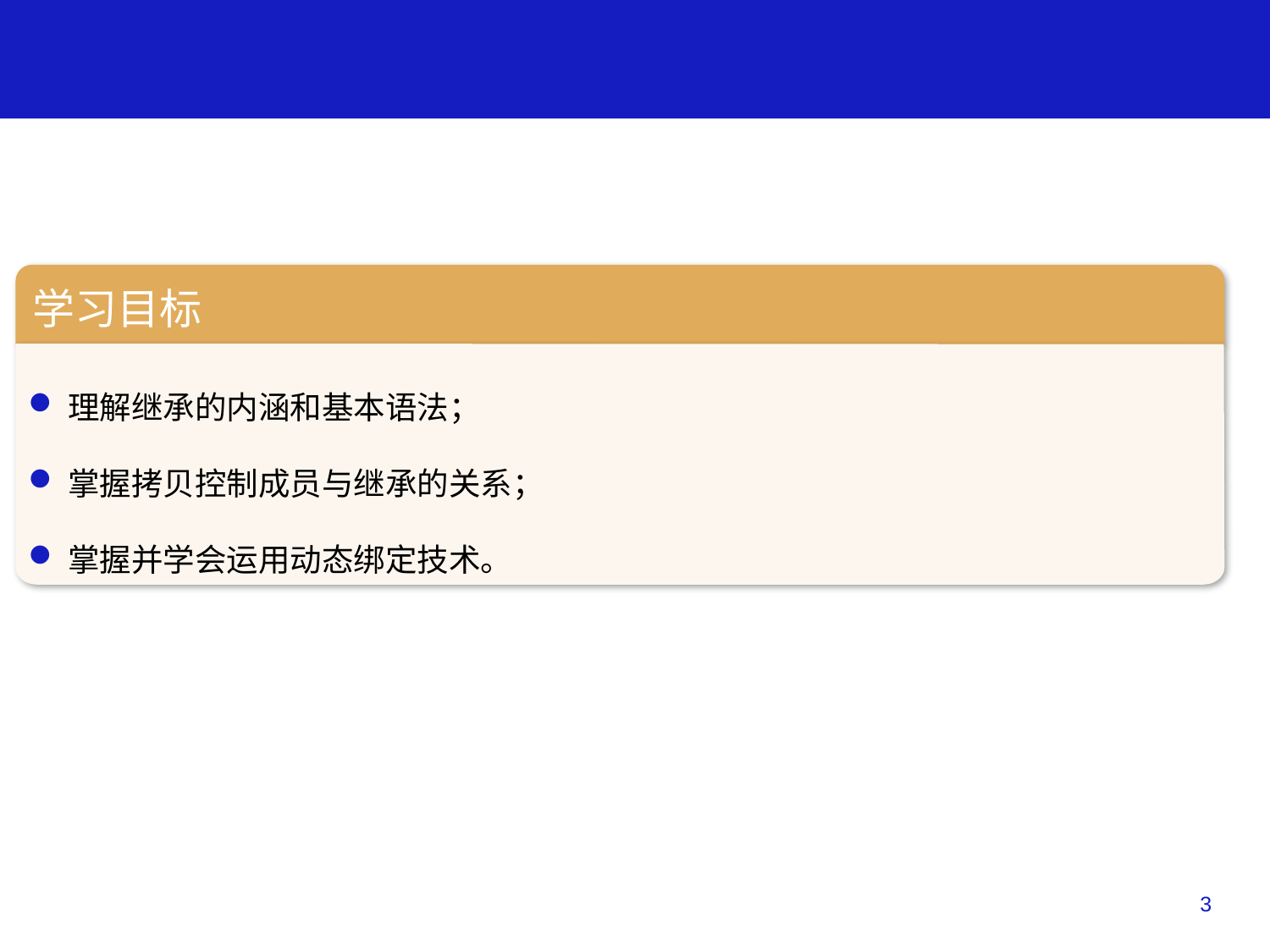

学习目标

理解继承的内涵和基本语法；

掌握拷贝控制成员与继承的关系；

掌握并学会运用动态绑定技术。
学习目标
3